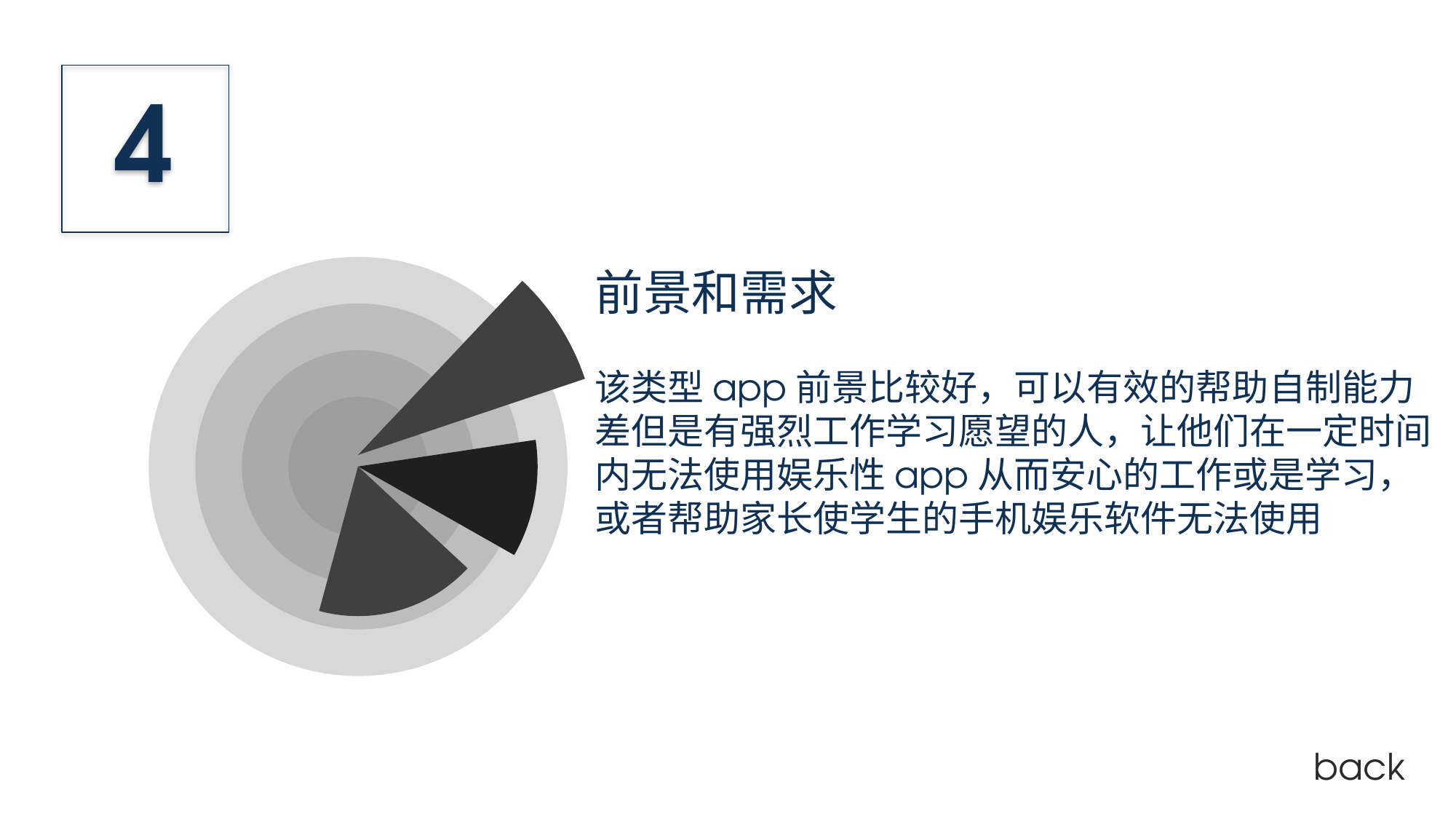

4

前景和需求

该类型app前景比较好，可以有效的帮助自制能力差但是有强烈工作学习愿望的人，让他们在一定时间内无法使用娱乐性app从而安心的工作或是学习，或者帮助家长使学生的手机娱乐软件无法使用

back